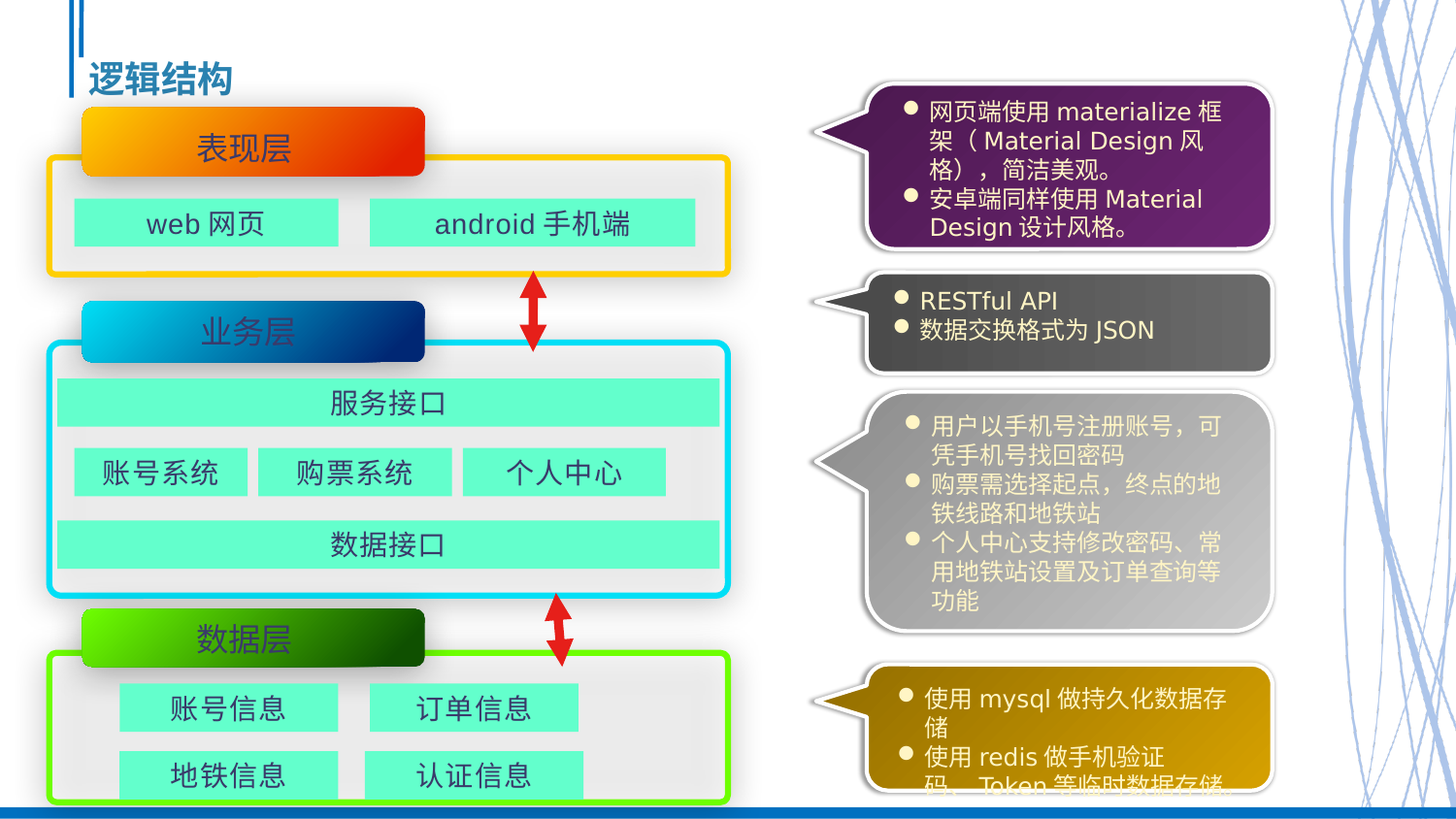

# 逻辑结构

网页端使用materialize框架（Material Design风格），简洁美观。
安卓端同样使用Material Design设计风格。

表现层

web网页
android手机端

业务层

服务接口
账号系统
购票系统
个人中心
数据接口

数据层

账号信息
订单信息
地铁信息
认证信息

RESTful API
数据交换格式为JSON

用户以手机号注册账号，可凭手机号找回密码
购票需选择起点，终点的地铁线路和地铁站
个人中心支持修改密码、常用地铁站设置及订单查询等功能

使用mysql做持久化数据存储
使用redis做手机验证码、Token等临时数据存储。